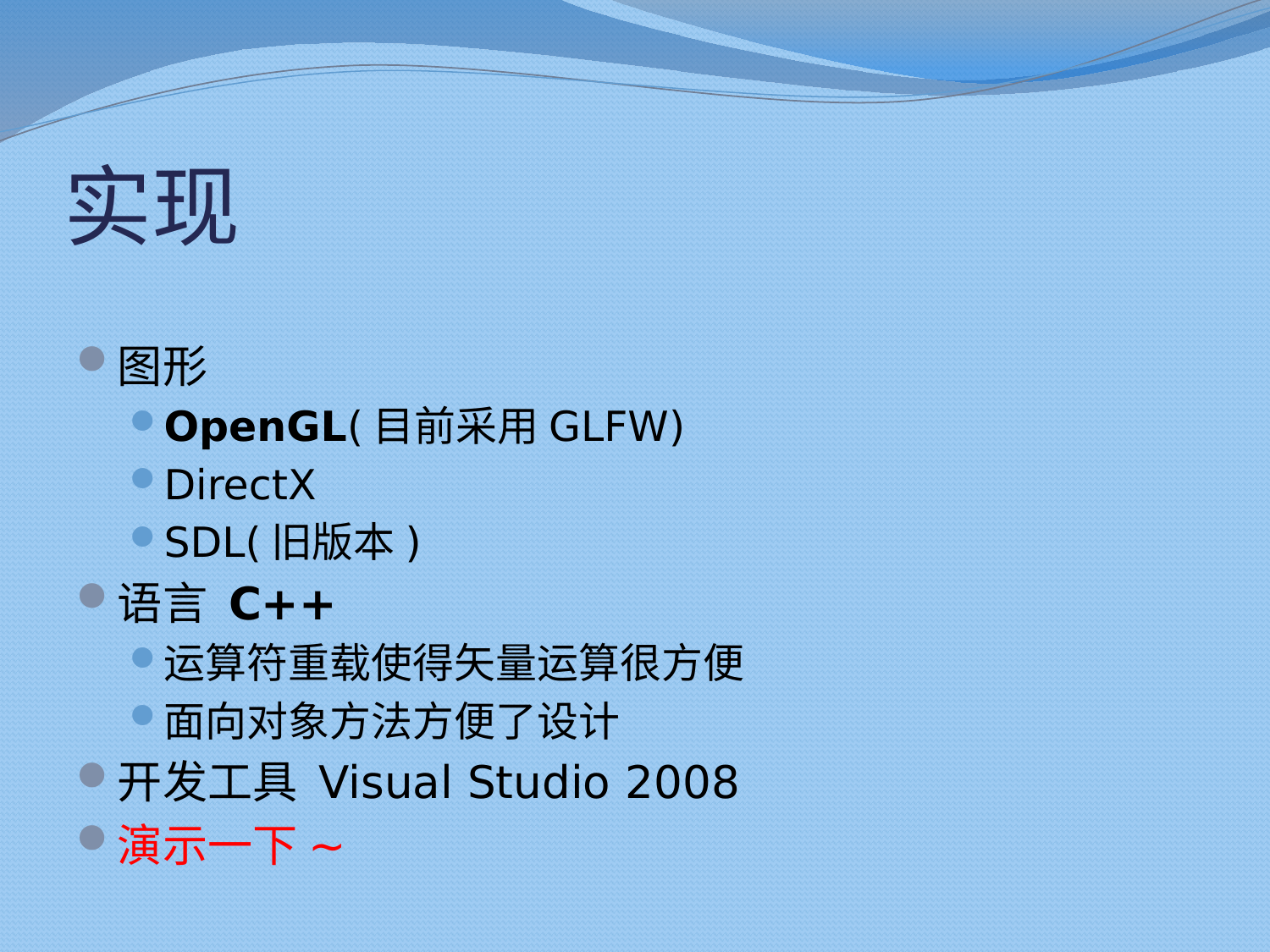

# 实现

图形
OpenGL(目前采用GLFW)
DirectX
SDL(旧版本)
语言 C++
运算符重载使得矢量运算很方便
面向对象方法方便了设计
开发工具 Visual Studio 2008
演示一下~